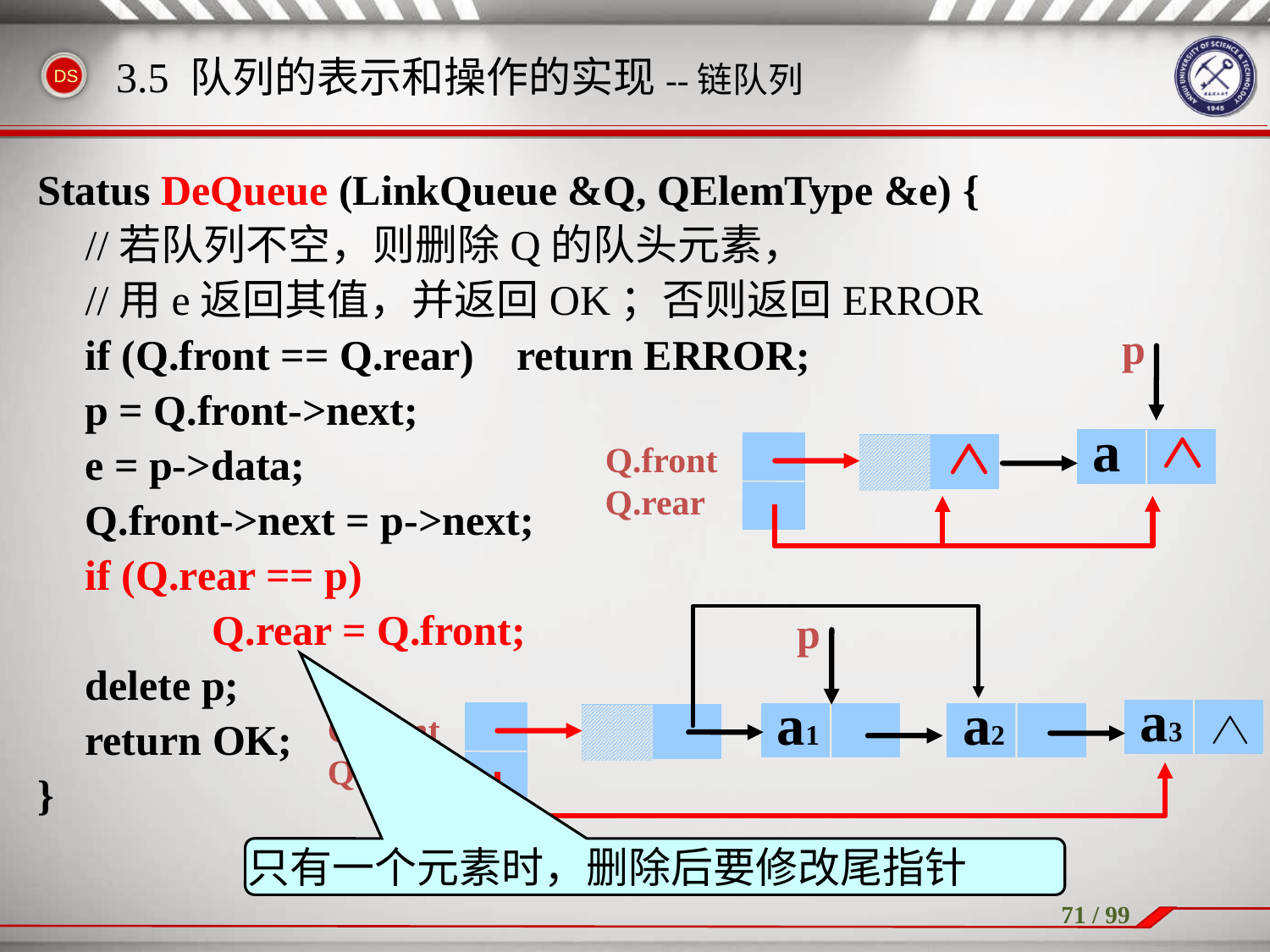

# 3.5 队列的表示和操作的实现--链队列
Status DeQueue (LinkQueue &Q, QElemType &e) {
	//若队列不空，则删除Q的队头元素，
	//用e返回其值，并返回OK；否则返回ERROR
	if (Q.front == Q.rear)    return ERROR;
	p = Q.front->next;
	e = p->data;
	Q.front->next = p->next;
	if (Q.rear == p)
		Q.rear = Q.front;
	delete p;
	return OK;
}
p

a

Q.front

Q.rear

p

a3

a1

a2

Q.front

Q.rear

只有一个元素时，删除后要修改尾指针